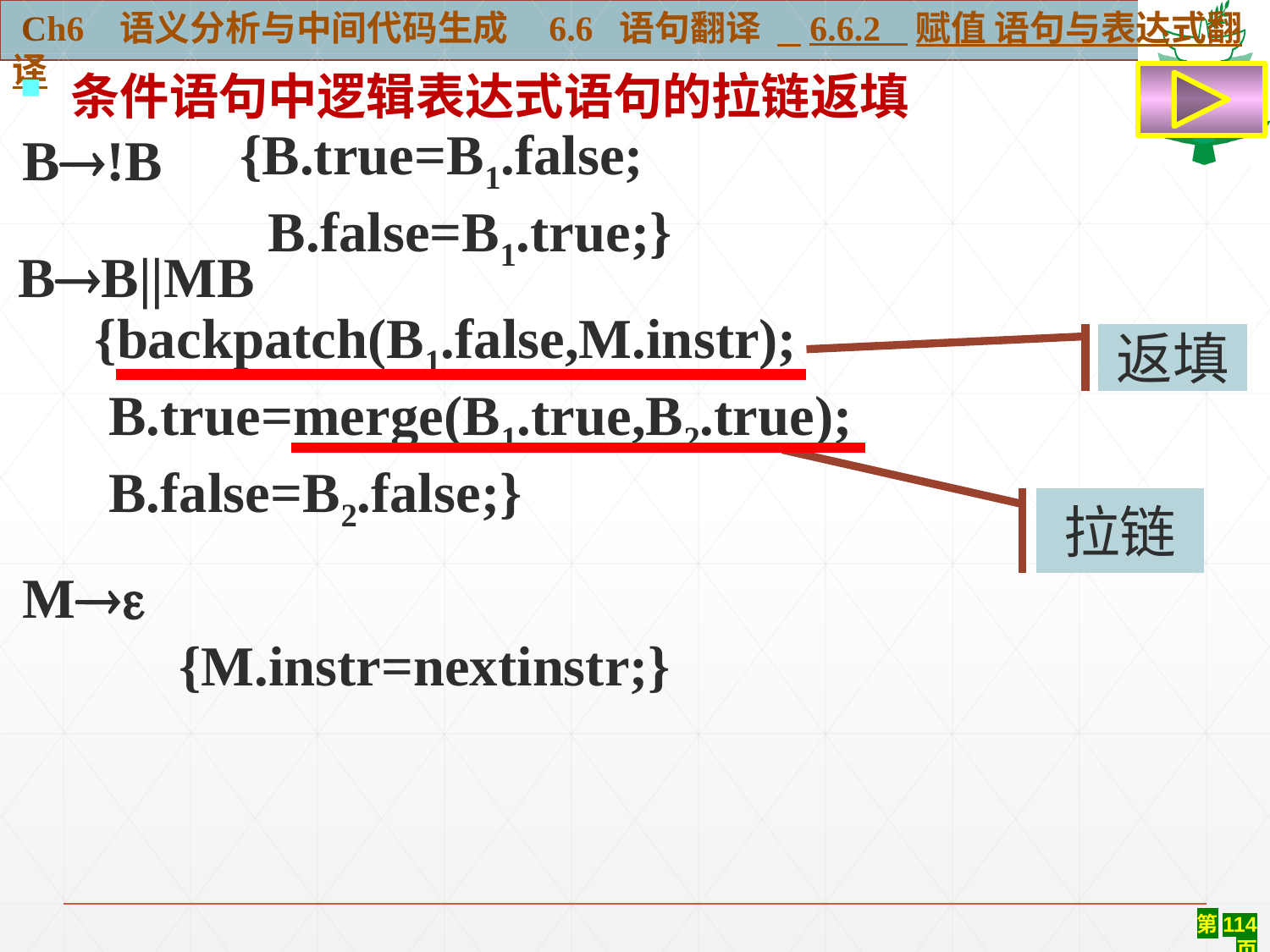

Ch6   语义分析与中间代码生成    6.6  语句翻译     6.6.2   赋值 语句与表达式翻译

 条件语句中逻辑表达式语句的拉链返填
{B.true=B1.false;
  B.false=B1.true;}
B→!B
B→B||MB
{backpatch(B1.false,M.instr);
 B.true=merge(B1.true,B2.true);
 B.false=B2.false;}
返填
拉链
M→ε
{M.instr=nextinstr;}